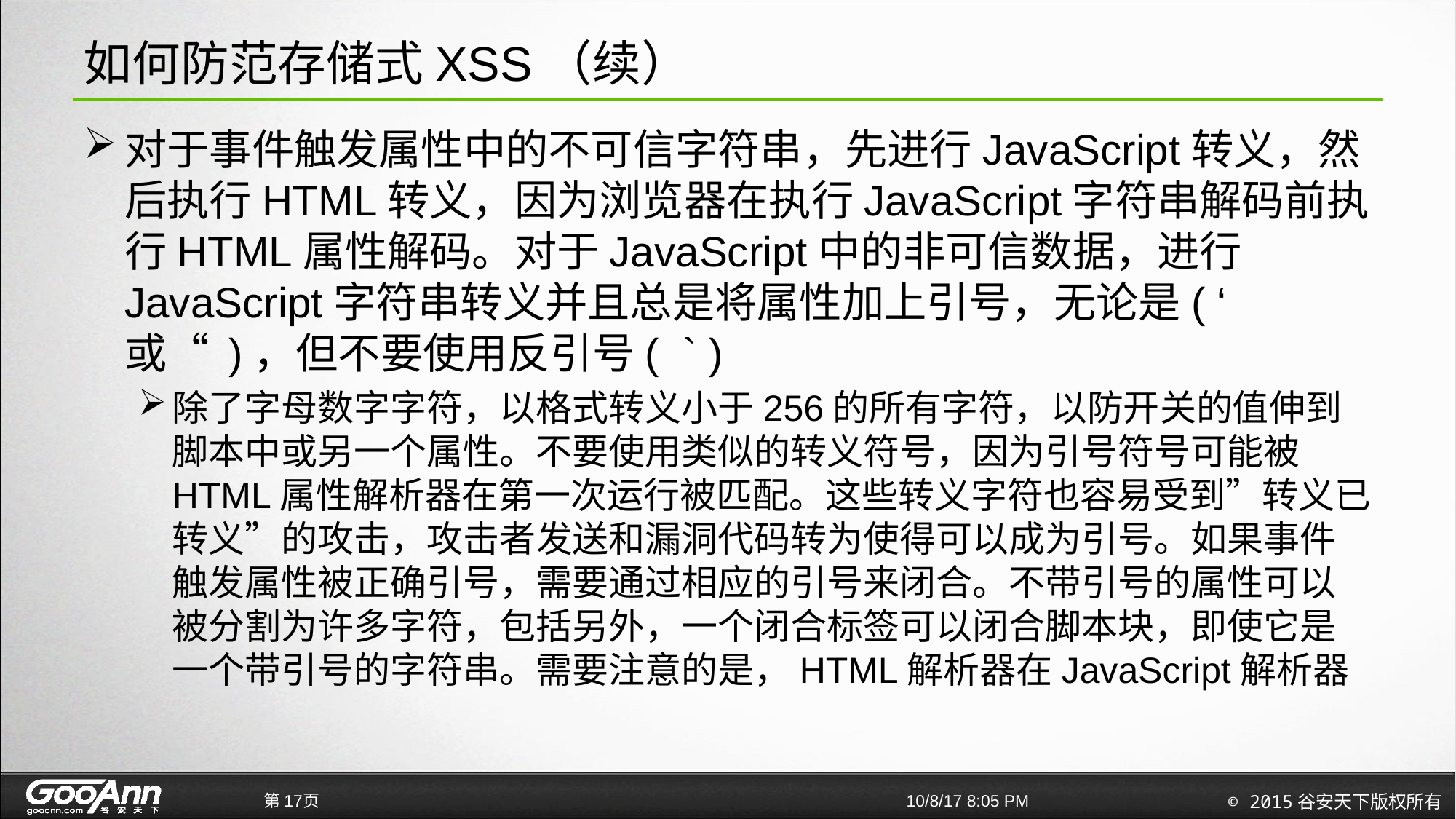

# 如何防范存储式XSS（续）
对于事件触发属性中的不可信字符串，先进行JavaScript转义，然后执行HTML转义，因为浏览器在执行JavaScript字符串解码前执行HTML属性解码。对于JavaScript中的非可信数据，进行JavaScript字符串转义并且总是将属性加上引号，无论是( ‘ 或“ )，但不要使用反引号(  ` )
除了字母数字字符，以格式转义小于256的所有字符，以防开关的值伸到脚本中或另一个属性。不要使用类似的转义符号，因为引号符号可能被HTML属性解析器在第一次运行被匹配。这些转义字符也容易受到”转义已转义”的攻击，攻击者发送和漏洞代码转为使得可以成为引号。如果事件触发属性被正确引号，需要通过相应的引号来闭合。不带引号的属性可以被分割为许多字符，包括另外，一个闭合标签可以闭合脚本块，即使它是一个带引号的字符串。需要注意的是，HTML解析器在JavaScript解析器